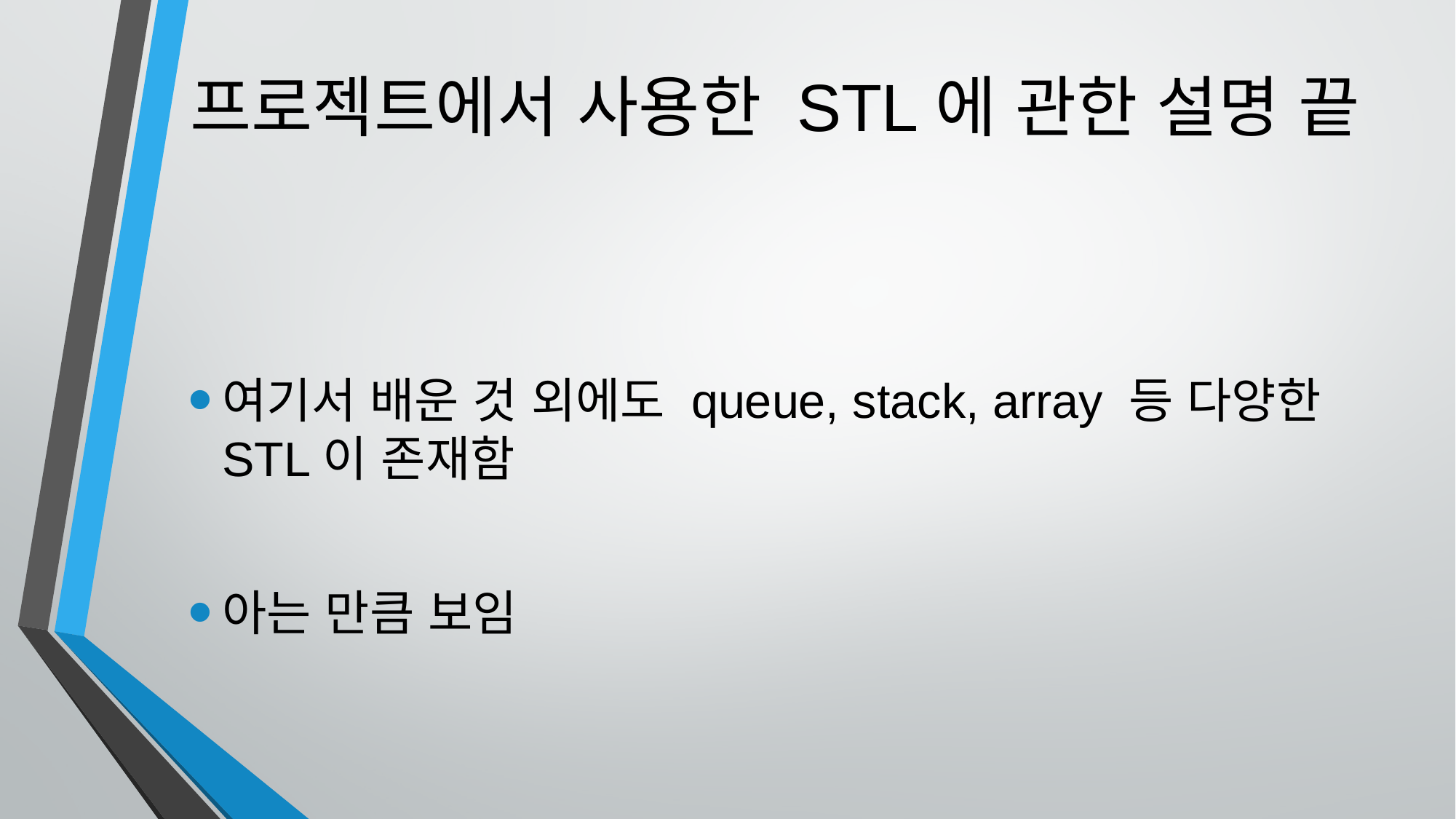

# 프로젝트에서 사용한 STL에 관한 설명 끝
여기서 배운 것 외에도 queue, stack, array 등 다양한 STL이 존재함

아는 만큼 보임